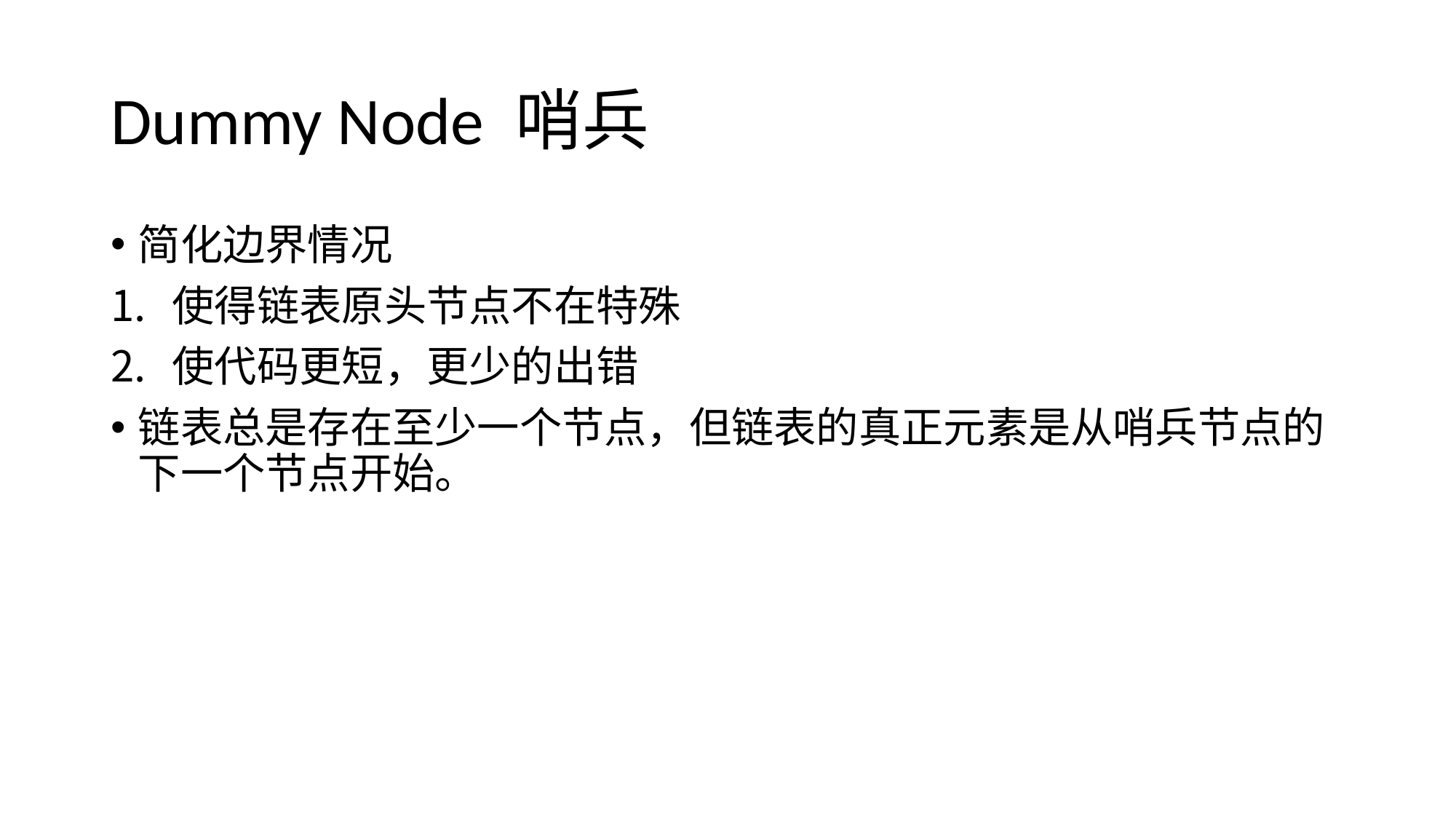

# Dummy Node 哨兵
简化边界情况
使得链表原头节点不在特殊
使代码更短，更少的出错
链表总是存在至少一个节点，但链表的真正元素是从哨兵节点的下一个节点开始。